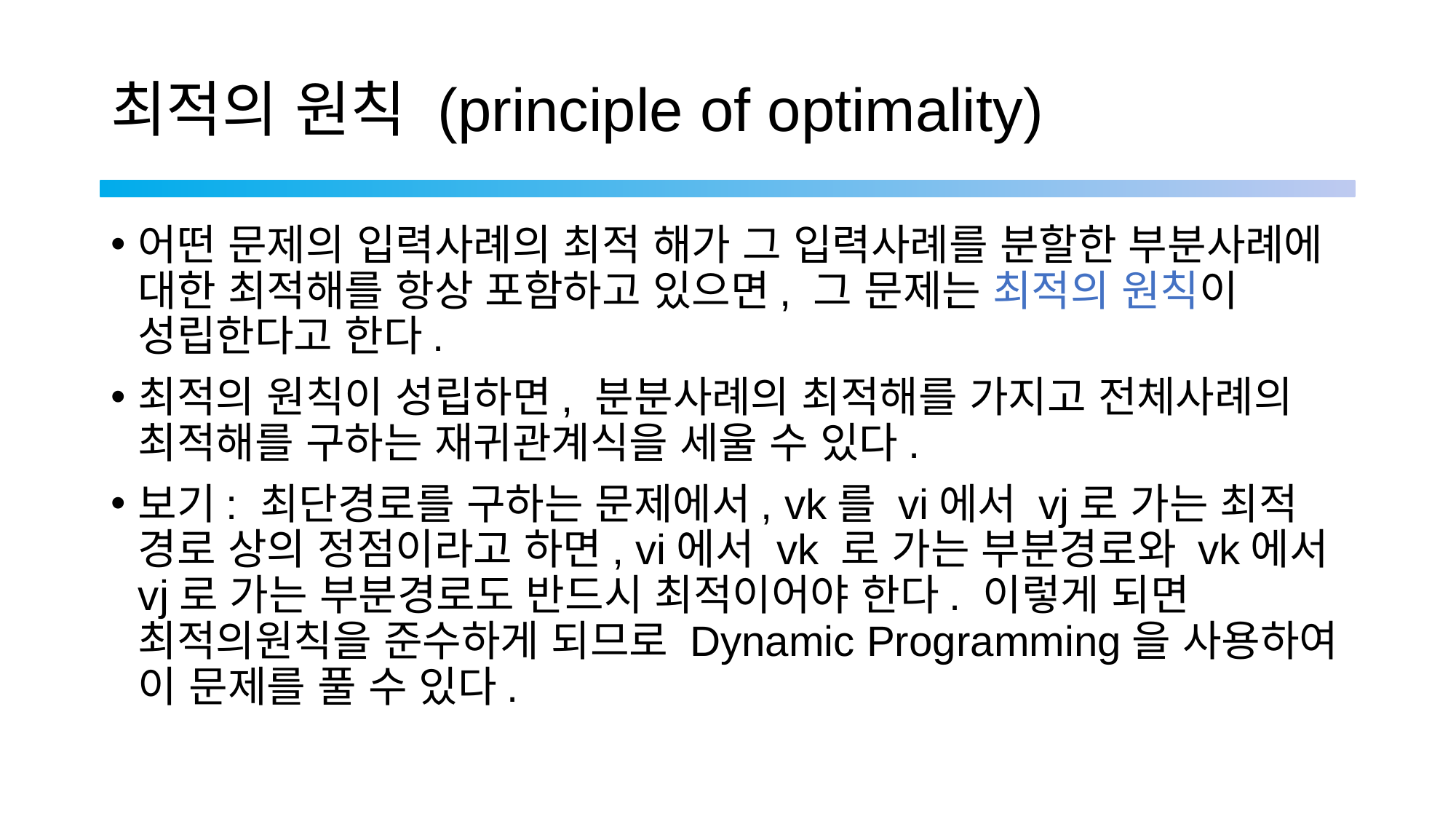

# 최적의 원칙 (principle of optimality)
어떤 문제의 입력사례의 최적 해가 그 입력사례를 분할한 부분사례에 대한 최적해를 항상 포함하고 있으면, 그 문제는 최적의 원칙이 성립한다고 한다.
최적의 원칙이 성립하면, 분분사례의 최적해를 가지고 전체사례의 최적해를 구하는 재귀관계식을 세울 수 있다.
보기: 최단경로를 구하는 문제에서, vk를 vi에서 vj로 가는 최적 경로 상의 정점이라고 하면, vi에서 vk 로 가는 부분경로와 vk에서 vj로 가는 부분경로도 반드시 최적이어야 한다. 이렇게 되면 최적의원칙을 준수하게 되므로 Dynamic Programming을 사용하여 이 문제를 풀 수 있다.